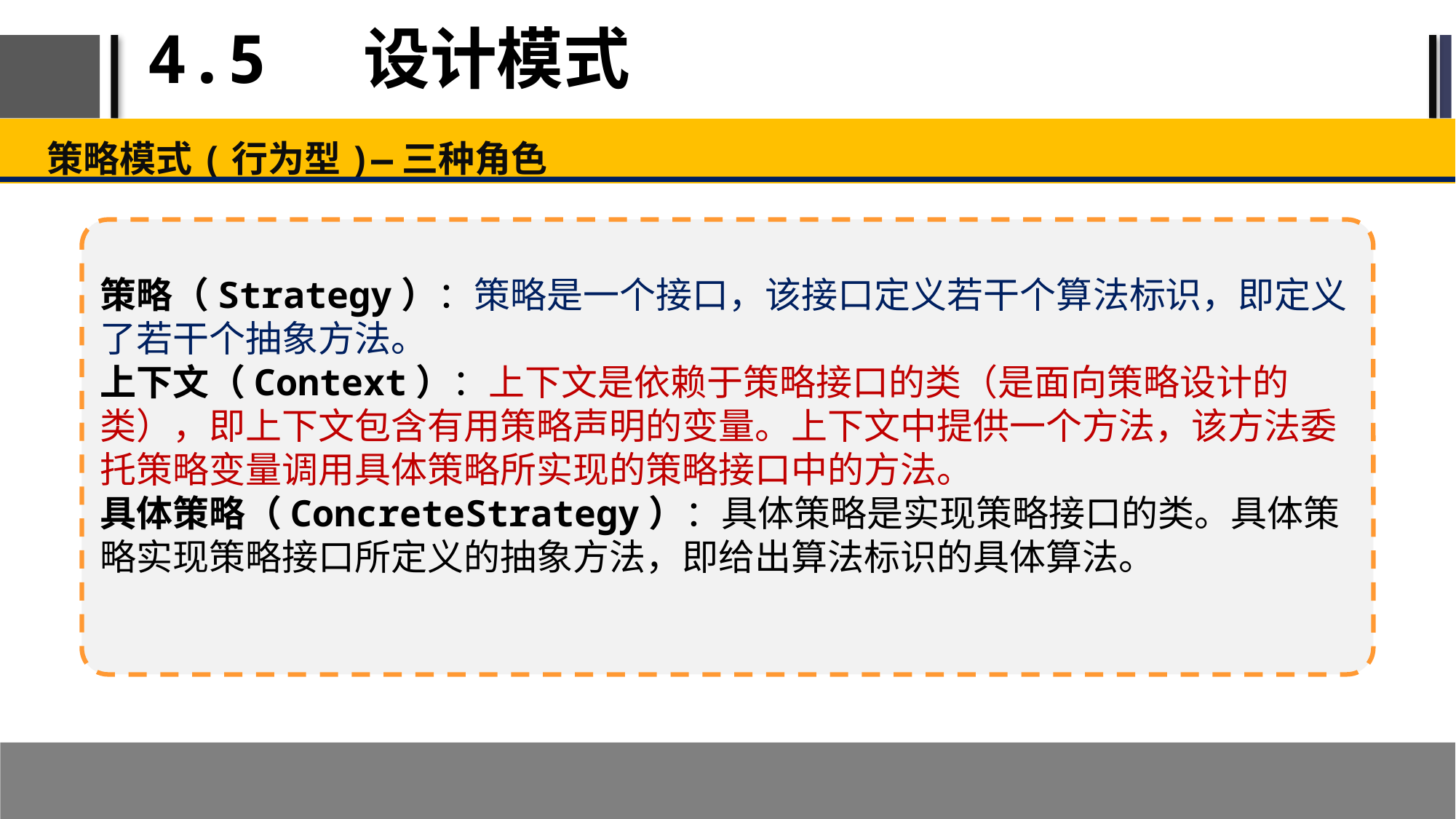

# 4.5  设计模式

策略模式(行为型)—三种角色

策略（Strategy）：策略是一个接口，该接口定义若干个算法标识，即定义了若干个抽象方法。
上下文（Context）：上下文是依赖于策略接口的类（是面向策略设计的类），即上下文包含有用策略声明的变量。上下文中提供一个方法，该方法委托策略变量调用具体策略所实现的策略接口中的方法。
具体策略（ConcreteStrategy）：具体策略是实现策略接口的类。具体策略实现策略接口所定义的抽象方法，即给出算法标识的具体算法。